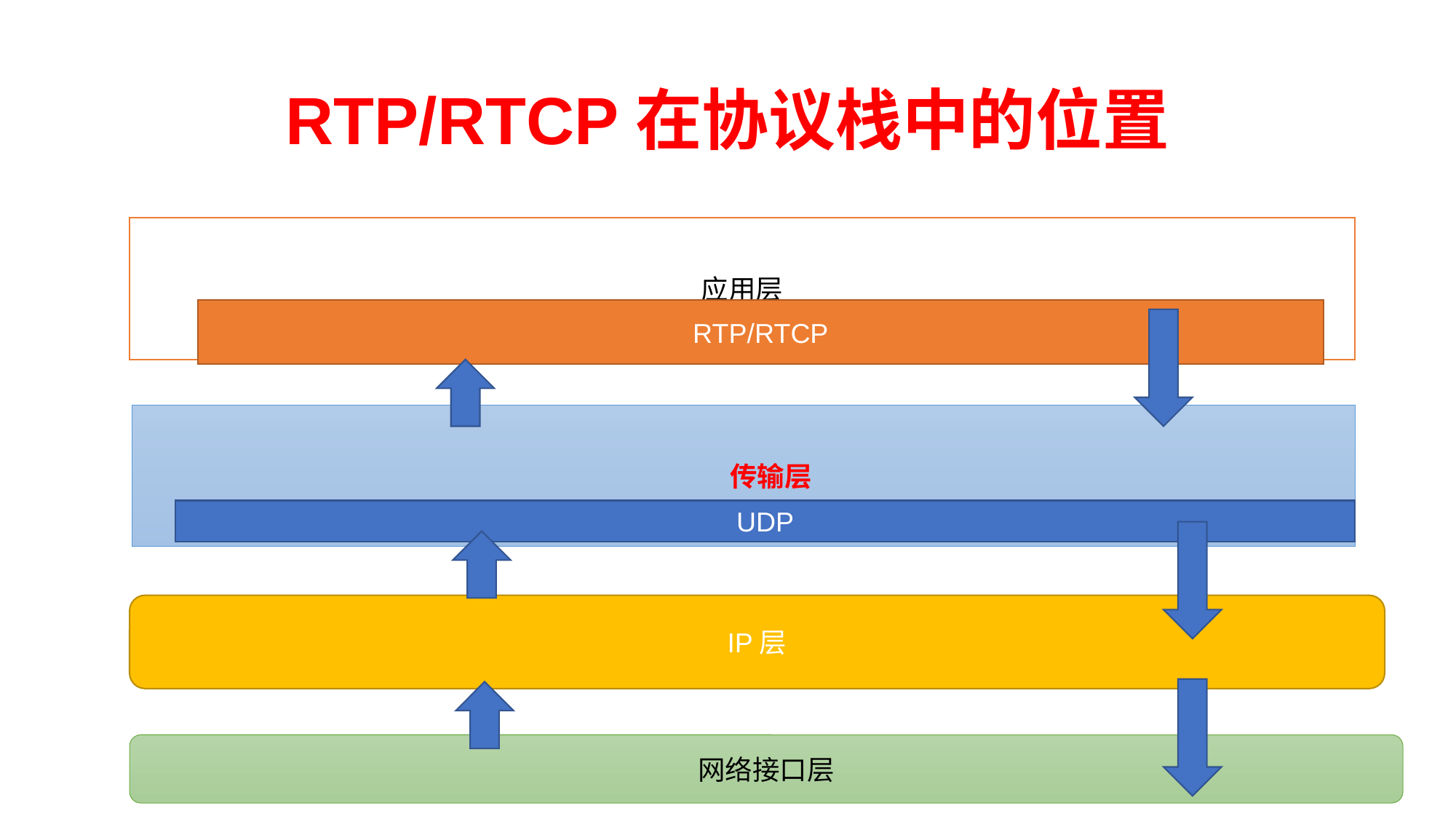

# RTP/RTCP在协议栈中的位置
应用层
RTP/RTCP

传输层
UDP

IP层

网络接口层